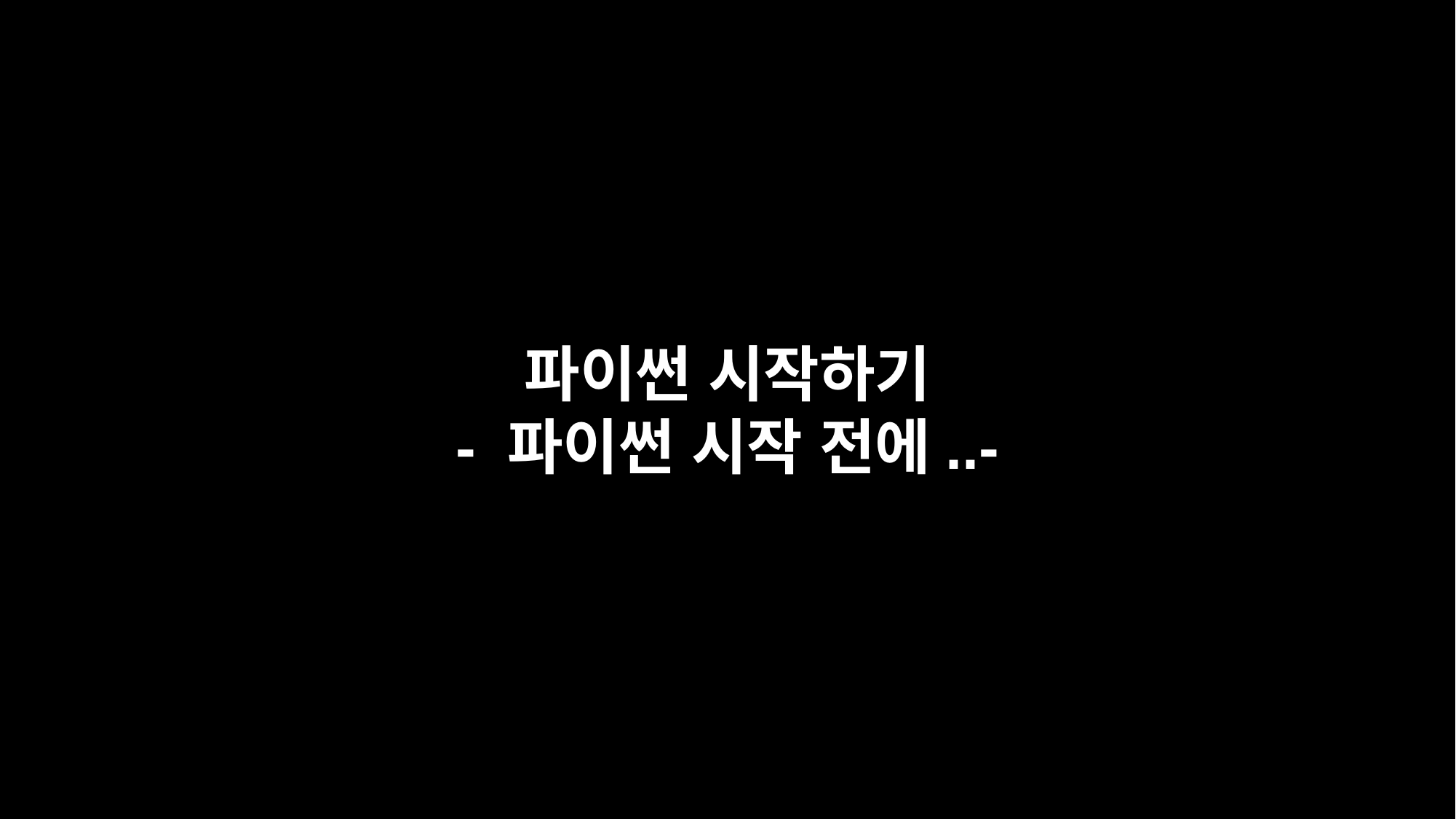

파이썬 시작하기
- 파이썬 시작 전에..-
2